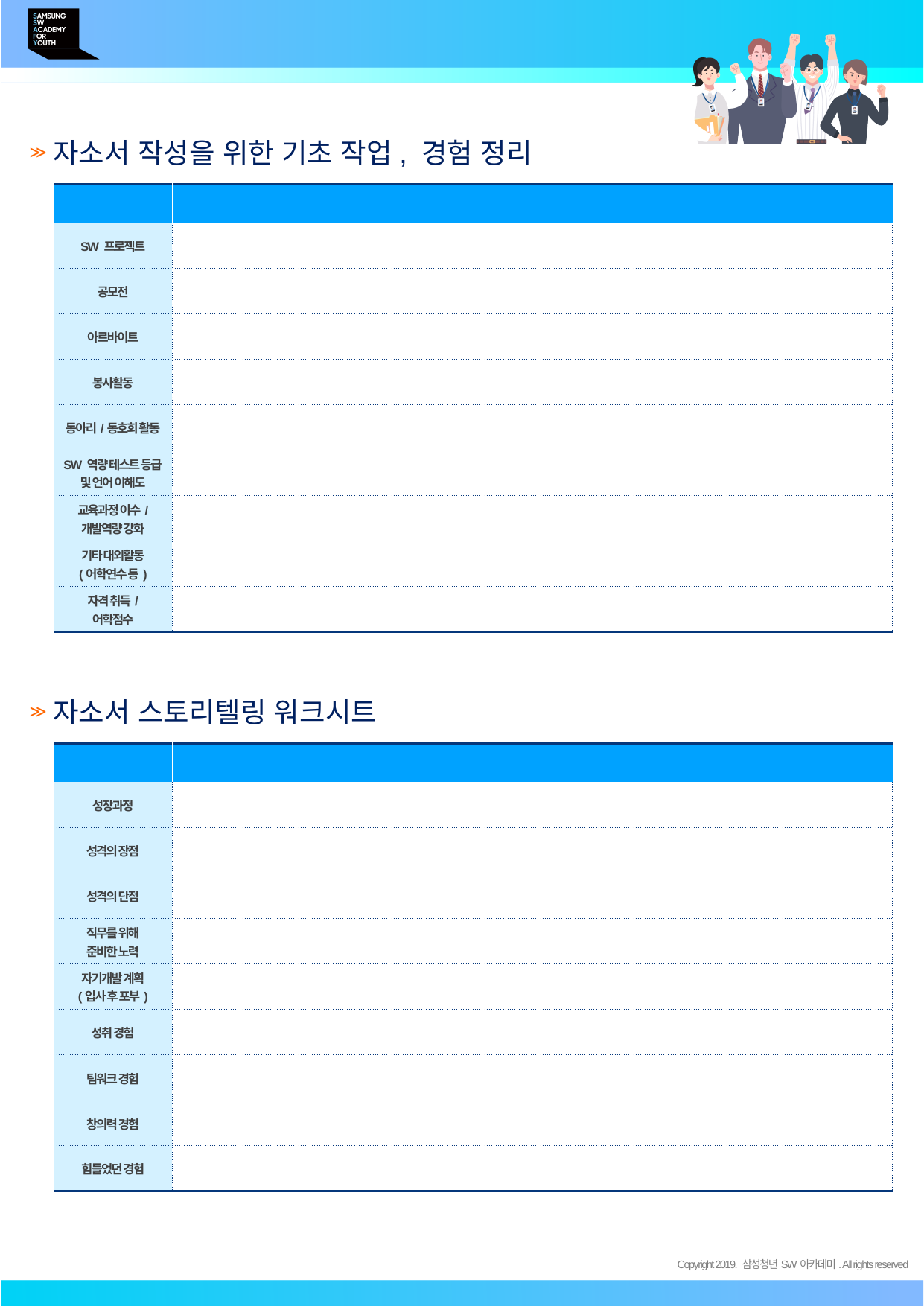

자소서 작성을 위한 기초 작업, 경험 정리
| 스펙 항목 | 현재까지 달성한 수준 및 역량 |
| --- | --- |
| SW 프로젝트 |  |
| 공모전 |  |
| 아르바이트 |  |
| 봉사활동 |  |
| 동아리/동호회 활동 |  |
| SW 역량 테스트 등급 및 언어 이해도 |  |
| 교육과정 이수/ 개발역량 강화 |  |
| 기타 대외활동 (어학연수 등) |  |
| 자격 취득/ 어학점수 |  |
자소서 스토리텔링 워크시트
| 자소서 항목 | 간략한 경험 정리 |
| --- | --- |
| 성장과정 |  |
| 성격의 장점 |  |
| 성격의 단점 |  |
| 직무를 위해 준비한 노력 |  |
| 자기개발 계획 (입사 후 포부) |  |
| 성취 경험 |  |
| 팀워크 경험 |  |
| 창의력 경험 |  |
| 힘들었던 경험 |  |